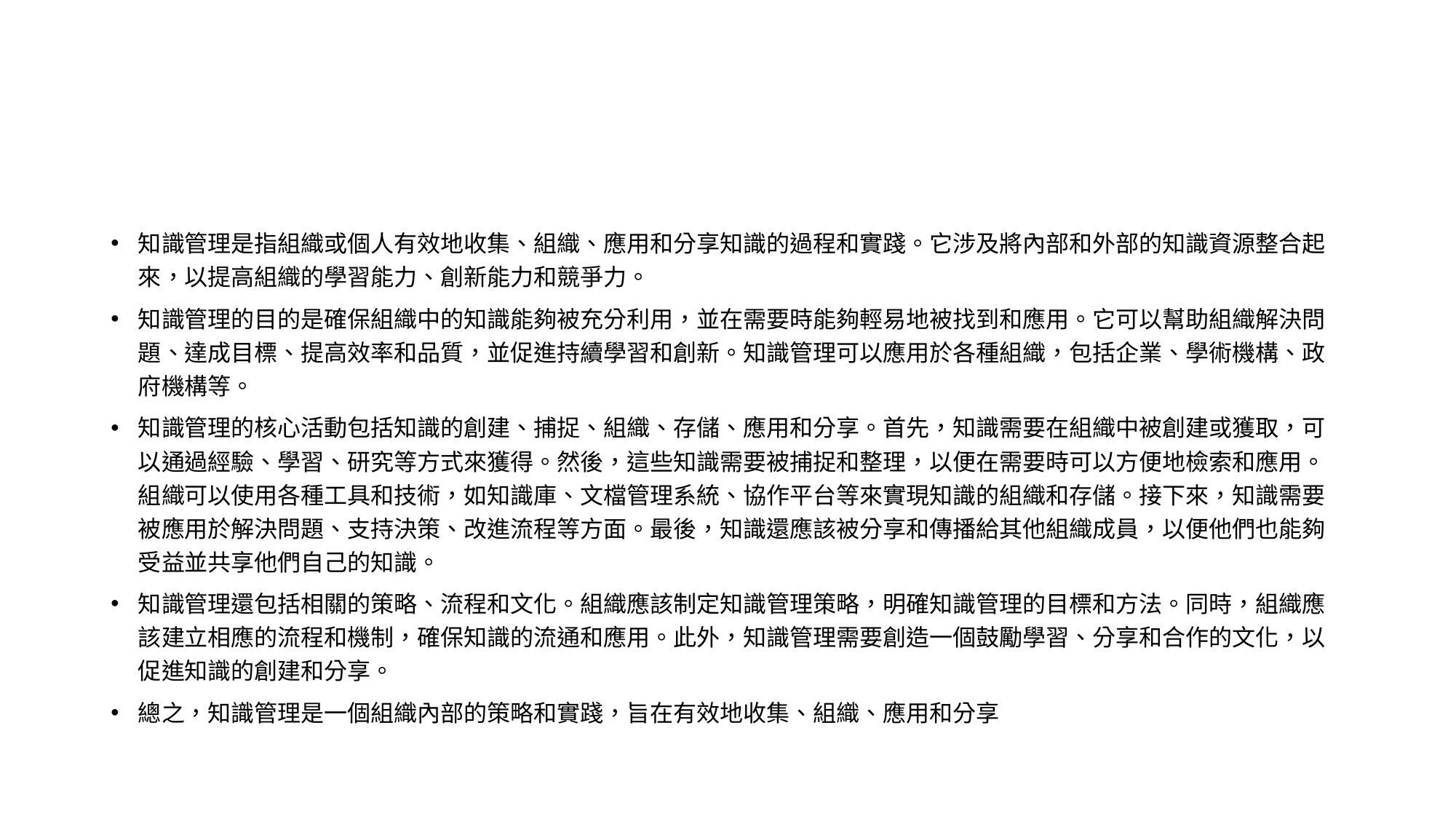

#
知識管理是指組織或個人有效地收集、組織、應用和分享知識的過程和實踐。它涉及將內部和外部的知識資源整合起來，以提高組織的學習能力、創新能力和競爭力。
知識管理的目的是確保組織中的知識能夠被充分利用，並在需要時能夠輕易地被找到和應用。它可以幫助組織解決問題、達成目標、提高效率和品質，並促進持續學習和創新。知識管理可以應用於各種組織，包括企業、學術機構、政府機構等。
知識管理的核心活動包括知識的創建、捕捉、組織、存儲、應用和分享。首先，知識需要在組織中被創建或獲取，可以通過經驗、學習、研究等方式來獲得。然後，這些知識需要被捕捉和整理，以便在需要時可以方便地檢索和應用。組織可以使用各種工具和技術，如知識庫、文檔管理系統、協作平台等來實現知識的組織和存儲。接下來，知識需要被應用於解決問題、支持決策、改進流程等方面。最後，知識還應該被分享和傳播給其他組織成員，以便他們也能夠受益並共享他們自己的知識。
知識管理還包括相關的策略、流程和文化。組織應該制定知識管理策略，明確知識管理的目標和方法。同時，組織應該建立相應的流程和機制，確保知識的流通和應用。此外，知識管理需要創造一個鼓勵學習、分享和合作的文化，以促進知識的創建和分享。
總之，知識管理是一個組織內部的策略和實踐，旨在有效地收集、組織、應用和分享